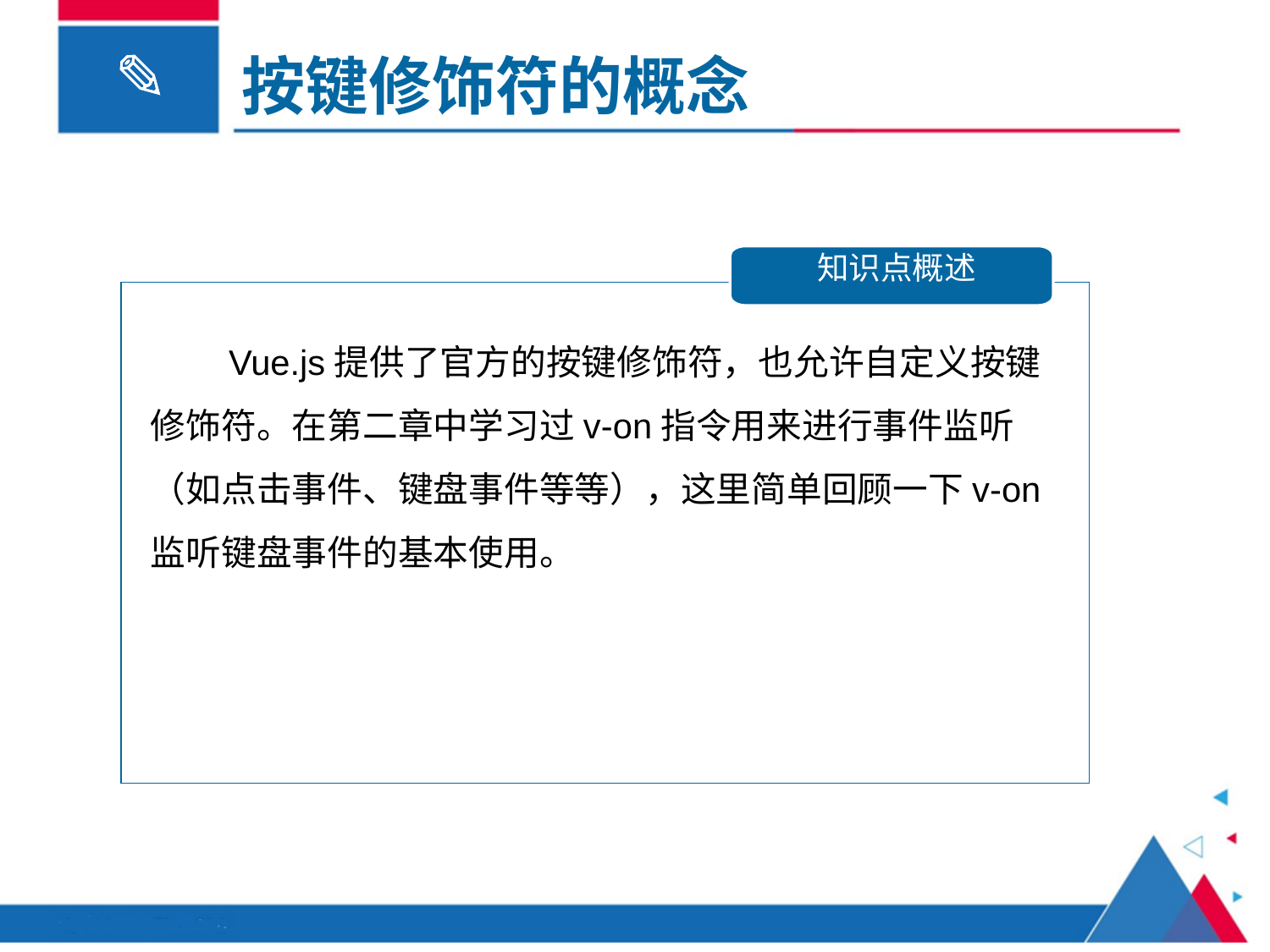

按键修饰符的概念
知识点概述

        Vue.js提供了官方的按键修饰符，也允许自定义按键修饰符。在第二章中学习过v-on指令用来进行事件监听（如点击事件、键盘事件等等），这里简单回顾一下v-on监听键盘事件的基本使用。